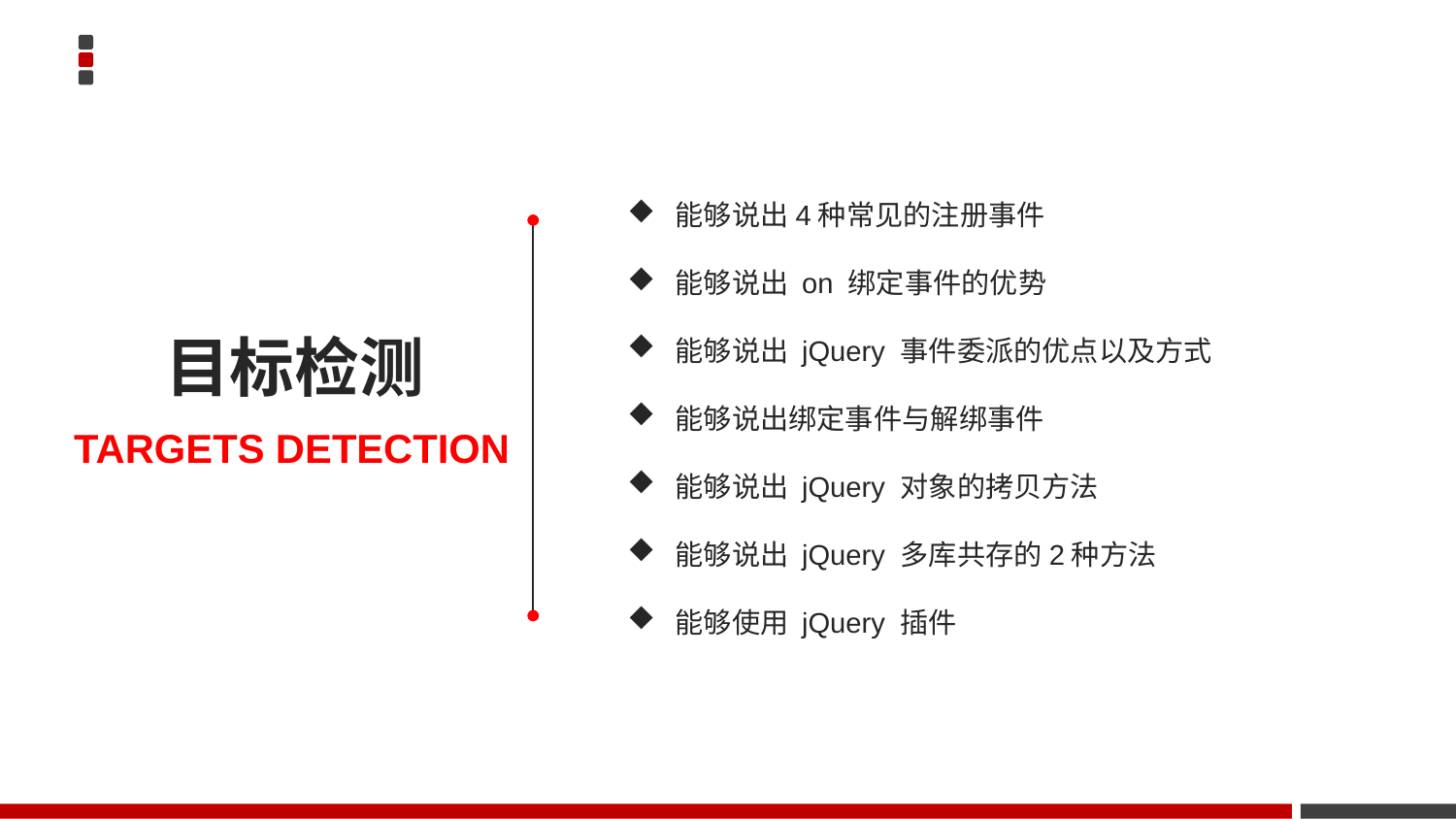

能够说出4种常见的注册事件
  能够说出 on 绑定事件的优势
  能够说出 jQuery 事件委派的优点以及方式
  能够说出绑定事件与解绑事件
  能够说出 jQuery 对象的拷贝方法
  能够说出 jQuery 多库共存的2种方法
  能够使用 jQuery 插件

目标检测
TARGETS DETECTION